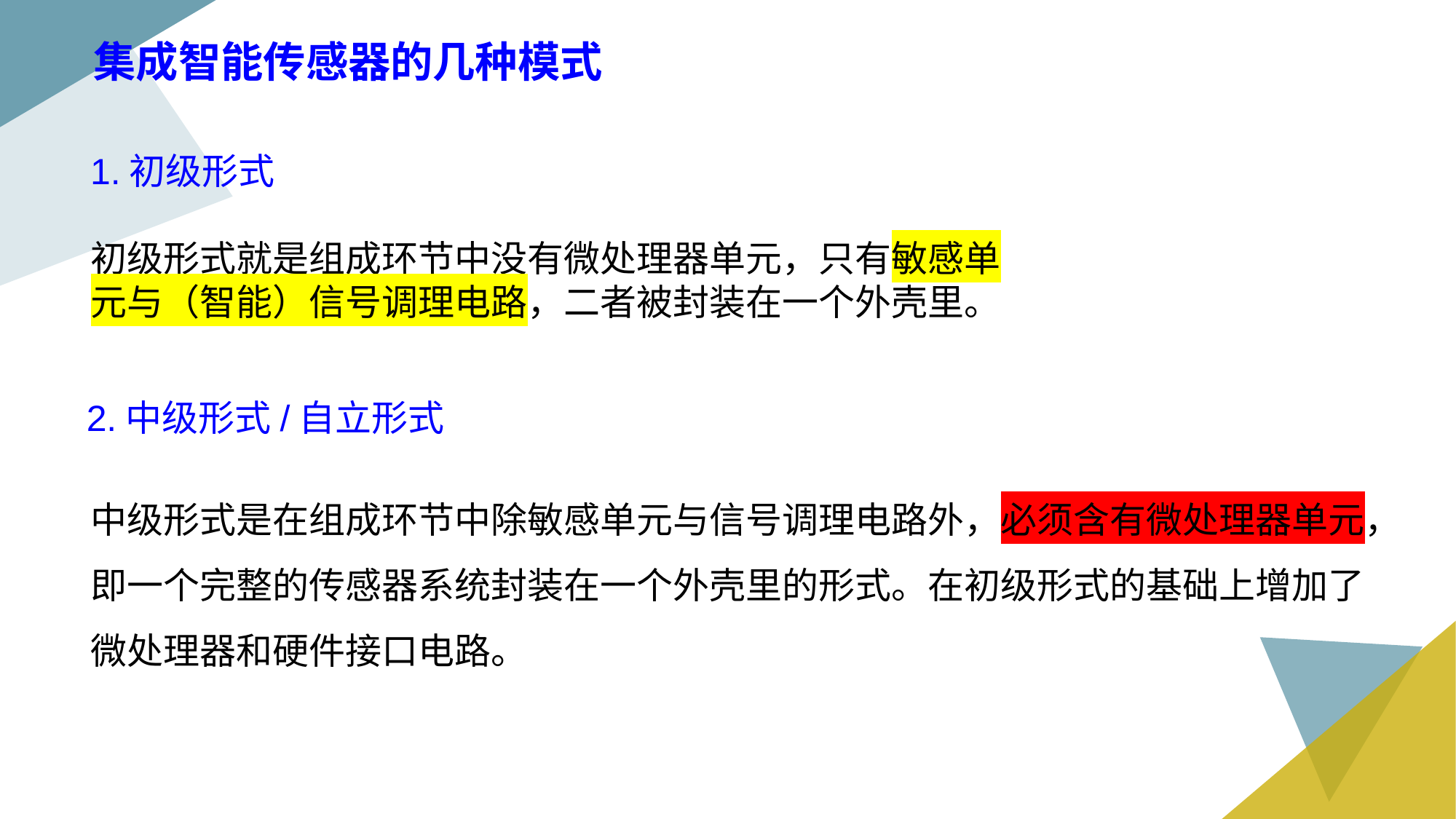

集成智能传感器的几种模式
1.初级形式
初级形式就是组成环节中没有微处理器单元，只有敏感单元与（智能）信号调理电路，二者被封装在一个外壳里。
2.中级形式/自立形式
# 中级形式是在组成环节中除敏感单元与信号调理电路外，必须含有微处理器单元，即一个完整的传感器系统封装在一个外壳里的形式。在初级形式的基础上增加了微处理器和硬件接口电路。